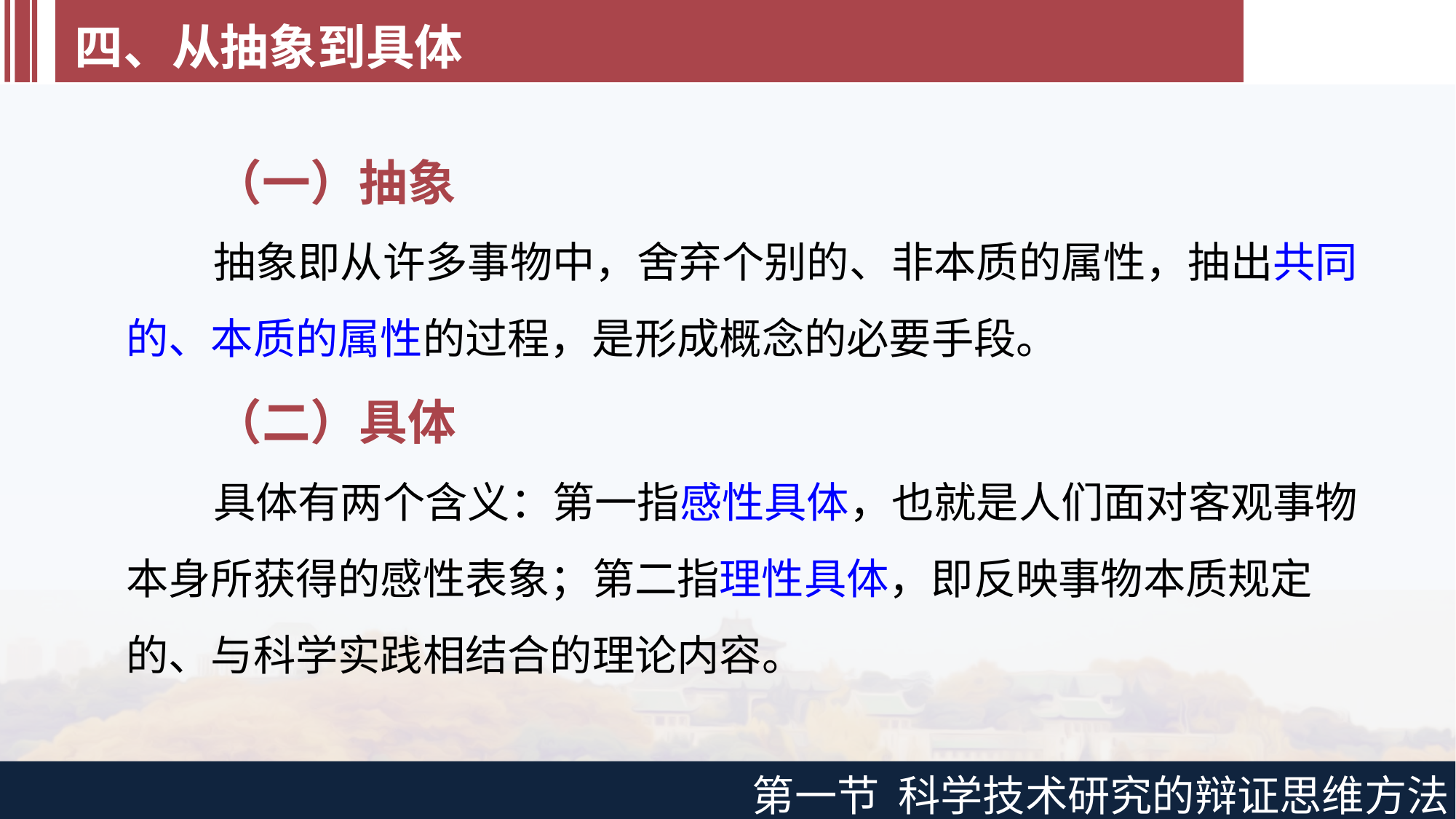

四、从抽象到具体
（一）抽象
抽象即从许多事物中，舍弃个别的、非本质的属性，抽出共同的、本质的属性的过程，是形成概念的必要手段。
（二）具体
具体有两个含义：第一指感性具体，也就是人们面对客观事物本身所获得的感性表象；第二指理性具体，即反映事物本质规定的、与科学实践相结合的理论内容。
第一节  科学技术研究的辩证思维方法